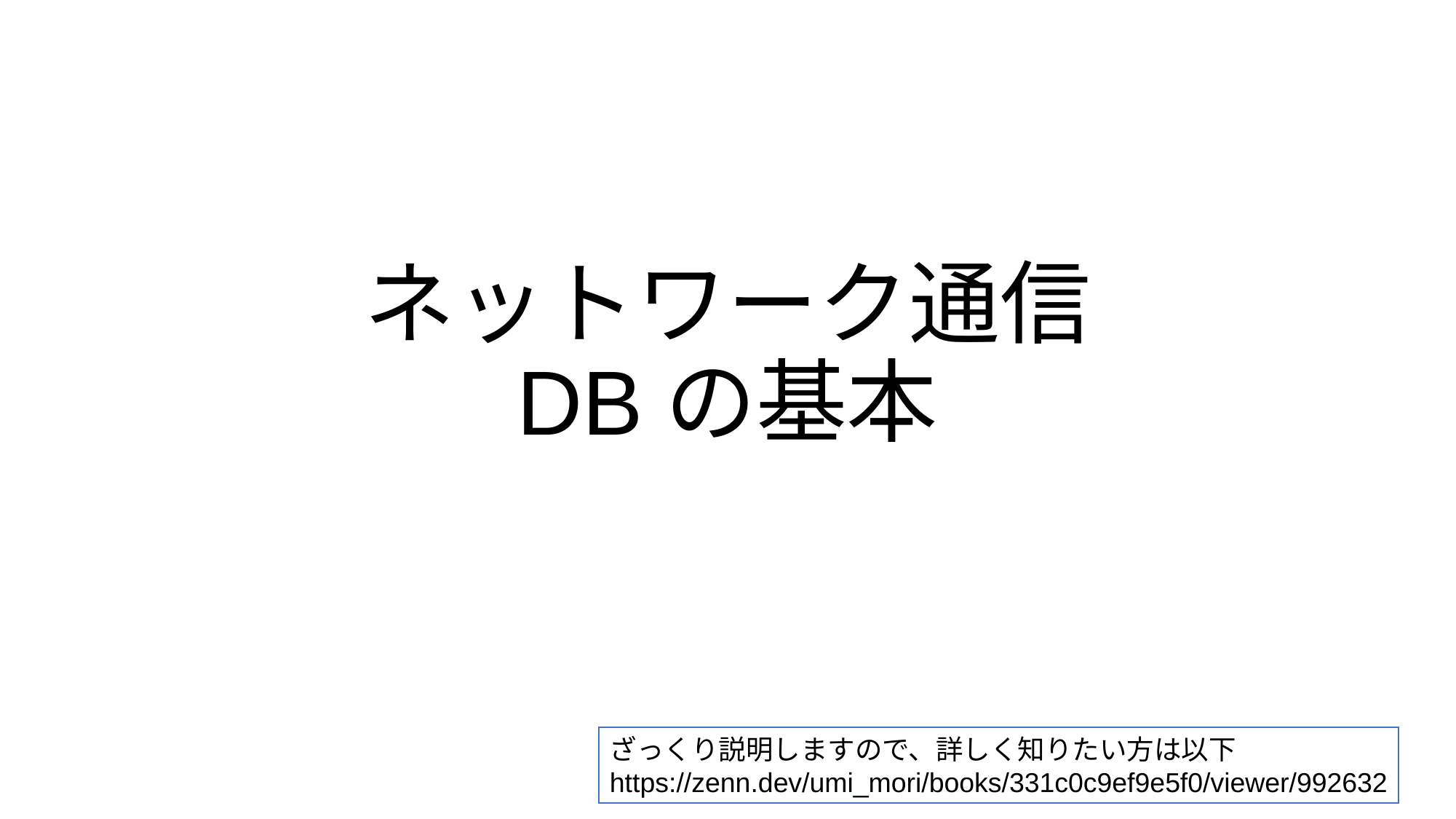

# ネットワーク通信 DBの基本
ざっくり説明しますので、詳しく知りたい方は以下
https://zenn.dev/umi_mori/books/331c0c9ef9e5f0/viewer/992632